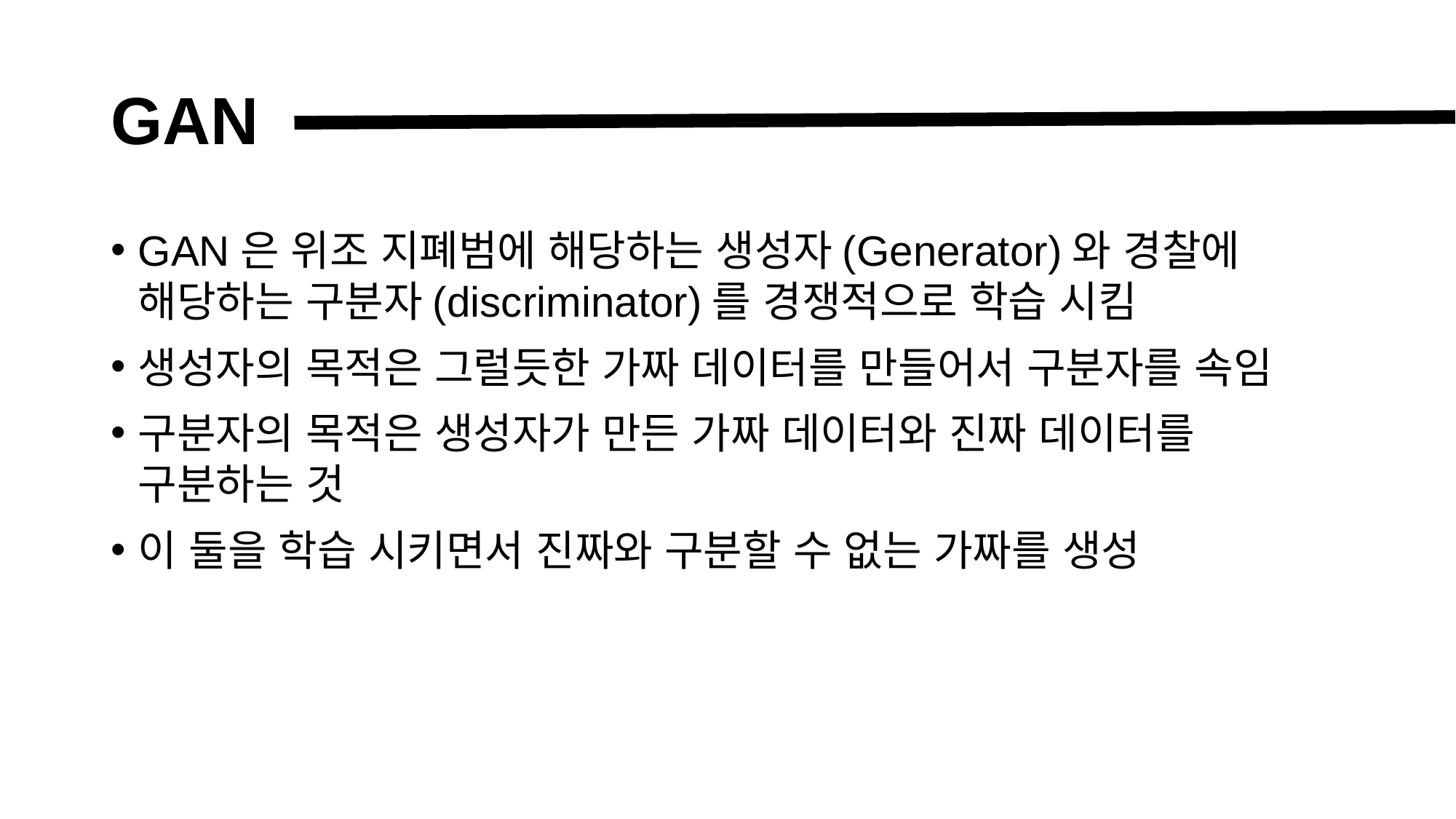

# GAN
GAN은 위조 지폐범에 해당하는 생성자(Generator)와 경찰에 해당하는 구분자(discriminator)를 경쟁적으로 학습 시킴
생성자의 목적은 그럴듯한 가짜 데이터를 만들어서 구분자를 속임
구분자의 목적은 생성자가 만든 가짜 데이터와 진짜 데이터를 구분하는 것
이 둘을 학습 시키면서 진짜와 구분할 수 없는 가짜를 생성